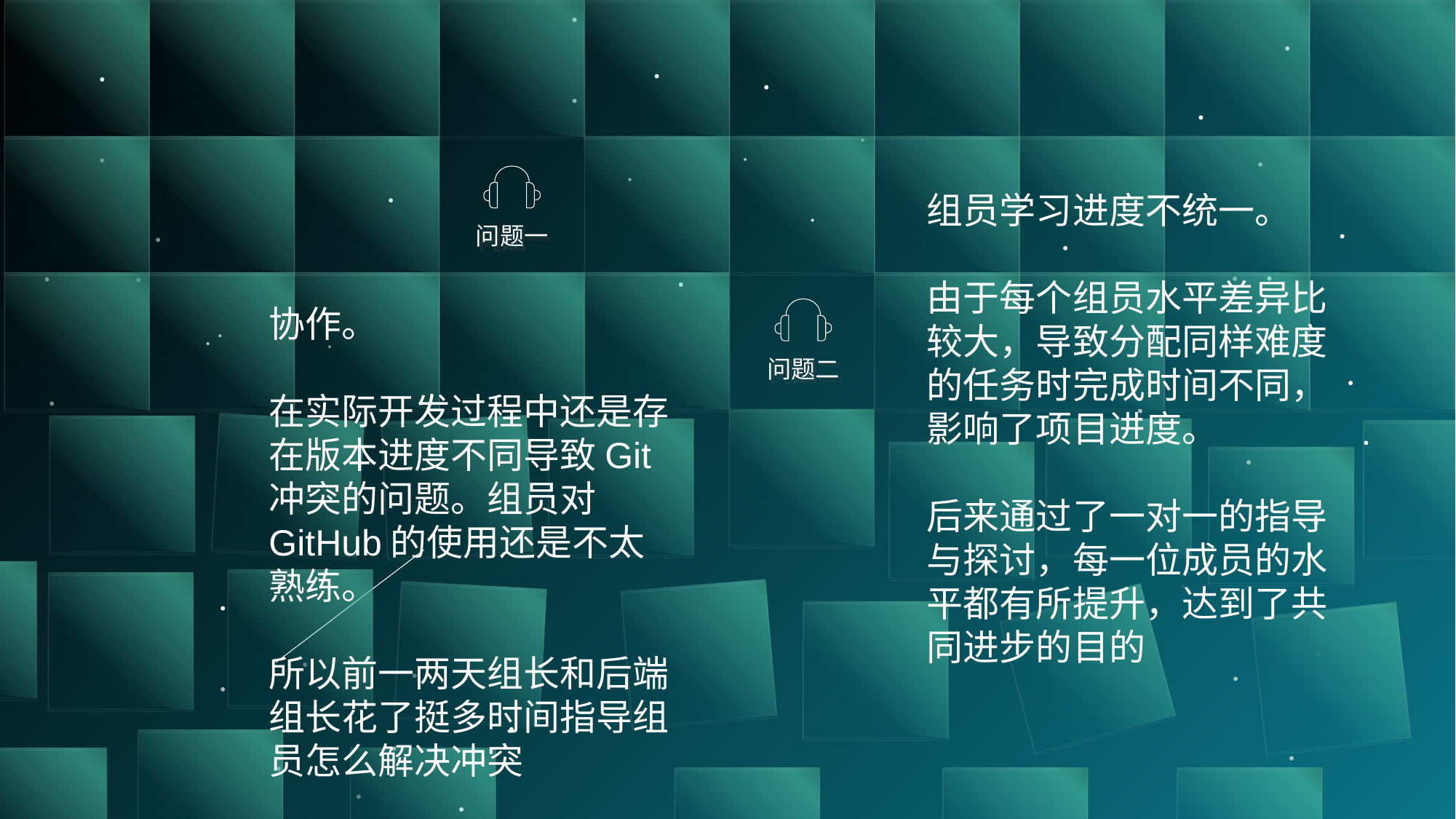

组员学习进度不统一。

由于每个组员水平差异比较大，导致分配同样难度的任务时完成时间不同，影响了项目进度。

后来通过了一对一的指导与探讨，每一位成员的水平都有所提升，达到了共同进步的目的
问题一
协作。

在实际开发过程中还是存在版本进度不同导致Git冲突的问题。组员对GitHub的使用还是不太熟练。

所以前一两天组长和后端组长花了挺多时间指导组员怎么解决冲突

问题二